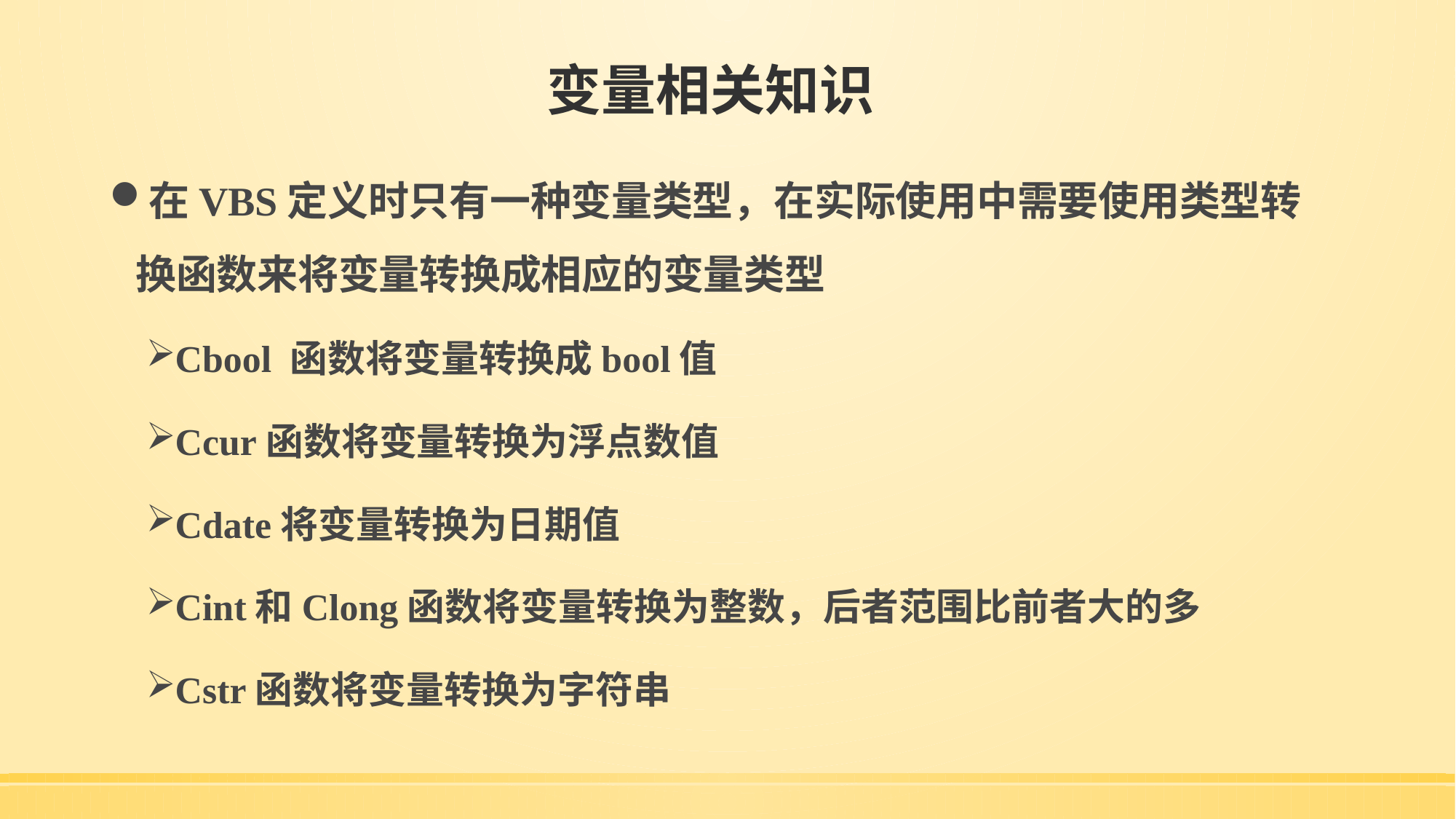

# 变量相关知识
在VBS定义时只有一种变量类型，在实际使用中需要使用类型转换函数来将变量转换成相应的变量类型
Cbool 函数将变量转换成bool值
Ccur函数将变量转换为浮点数值
Cdate将变量转换为日期值
Cint和Clong函数将变量转换为整数，后者范围比前者大的多
Cstr函数将变量转换为字符串